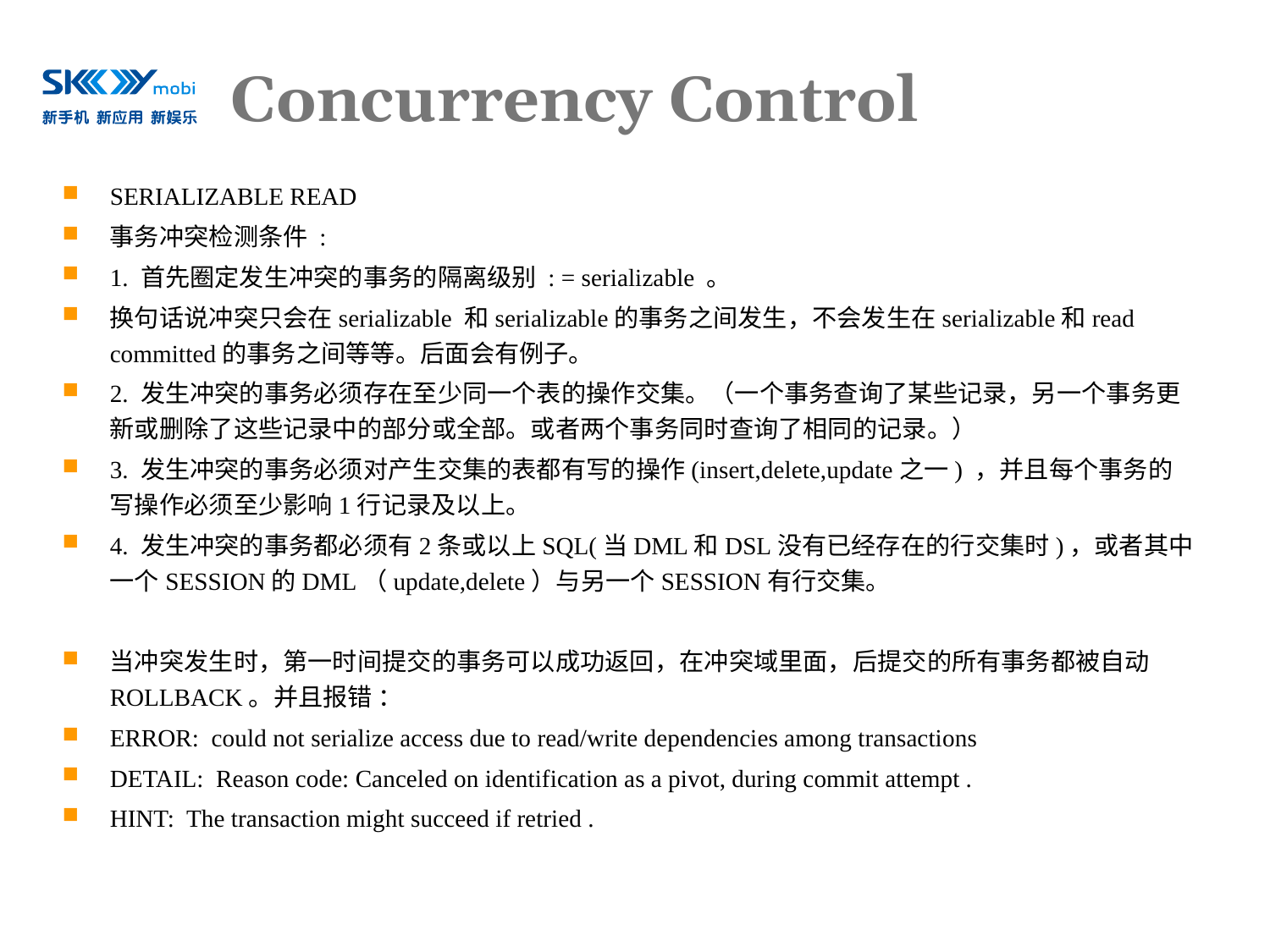

# Concurrency Control
SERIALIZABLE READ
事务冲突检测条件 :
1. 首先圈定发生冲突的事务的隔离级别 : = serializable 。
换句话说冲突只会在serializable 和serializable的事务之间发生，不会发生在serializable和read committed的事务之间等等。后面会有例子。
2. 发生冲突的事务必须存在至少同一个表的操作交集。（一个事务查询了某些记录，另一个事务更新或删除了这些记录中的部分或全部。或者两个事务同时查询了相同的记录。）
3. 发生冲突的事务必须对产生交集的表都有写的操作(insert,delete,update之一) ，并且每个事务的写操作必须至少影响1行记录及以上。
4. 发生冲突的事务都必须有2条或以上SQL(当DML和DSL没有已经存在的行交集时)，或者其中一个SESSION的DML（update,delete）与另一个SESSION有行交集。

当冲突发生时，第一时间提交的事务可以成功返回，在冲突域里面，后提交的所有事务都被自动ROLLBACK。并且报错 ：
ERROR:  could not serialize access due to read/write dependencies among transactions
DETAIL:  Reason code: Canceled on identification as a pivot, during commit attempt .
HINT:  The transaction might succeed if retried .